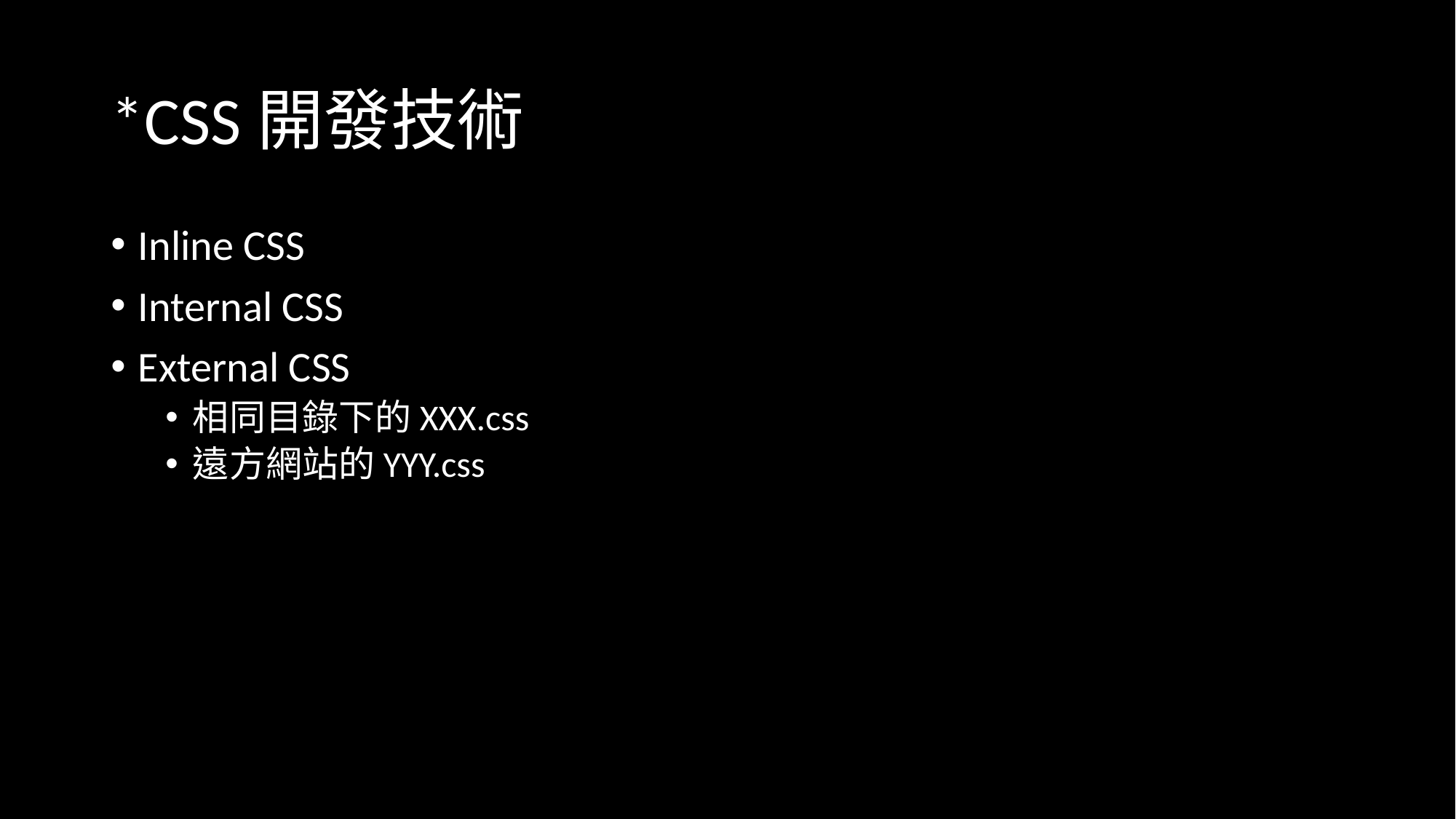

# *CSS開發技術
Inline CSS
Internal CSS
External CSS
相同目錄下的XXX.css
遠方網站的YYY.css